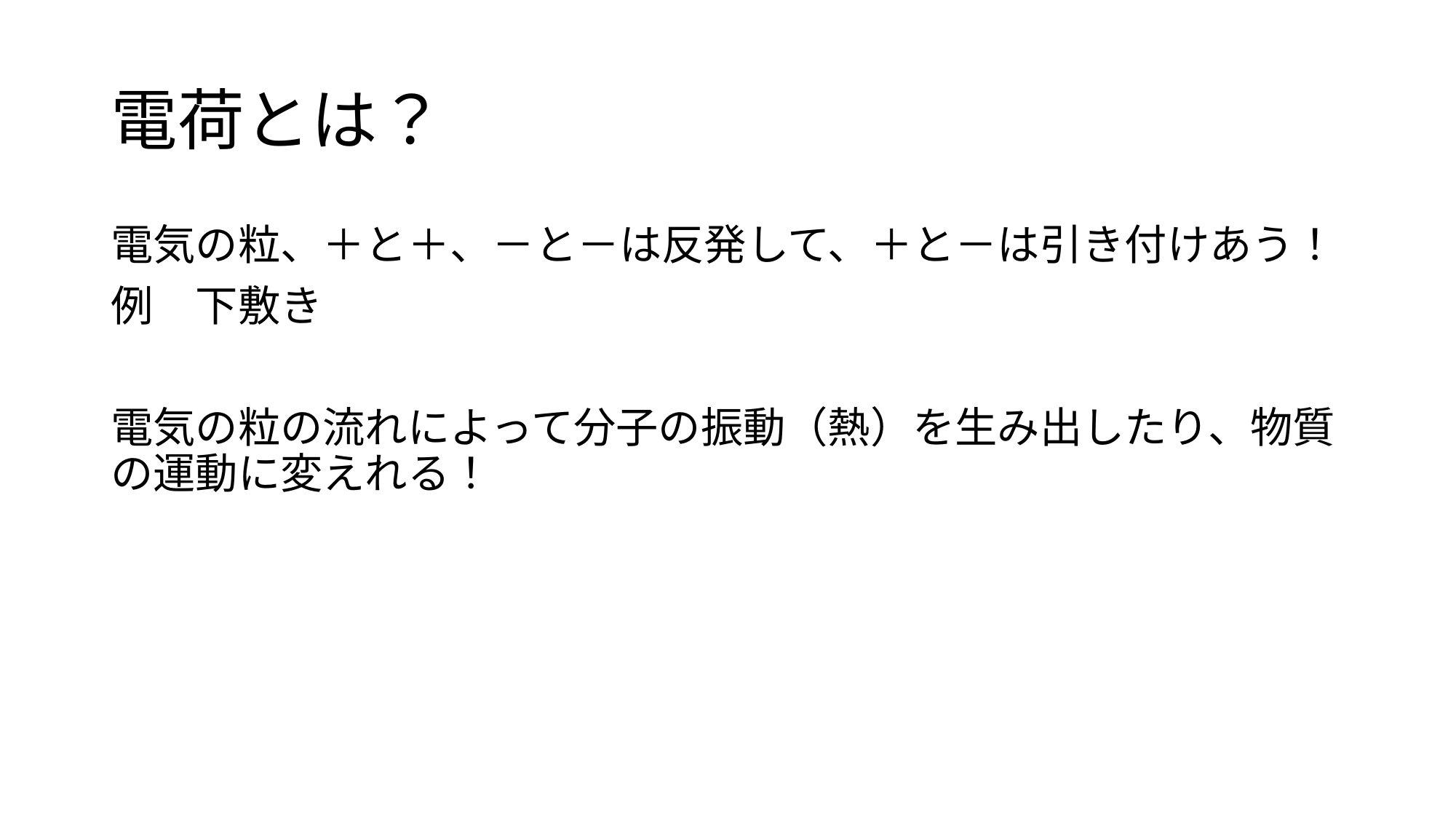

# 電荷とは？
電気の粒、＋と＋、－と－は反発して、＋と－は引き付けあう！
例　下敷き

電気の粒の流れによって分子の振動（熱）を生み出したり、物質の運動に変えれる！